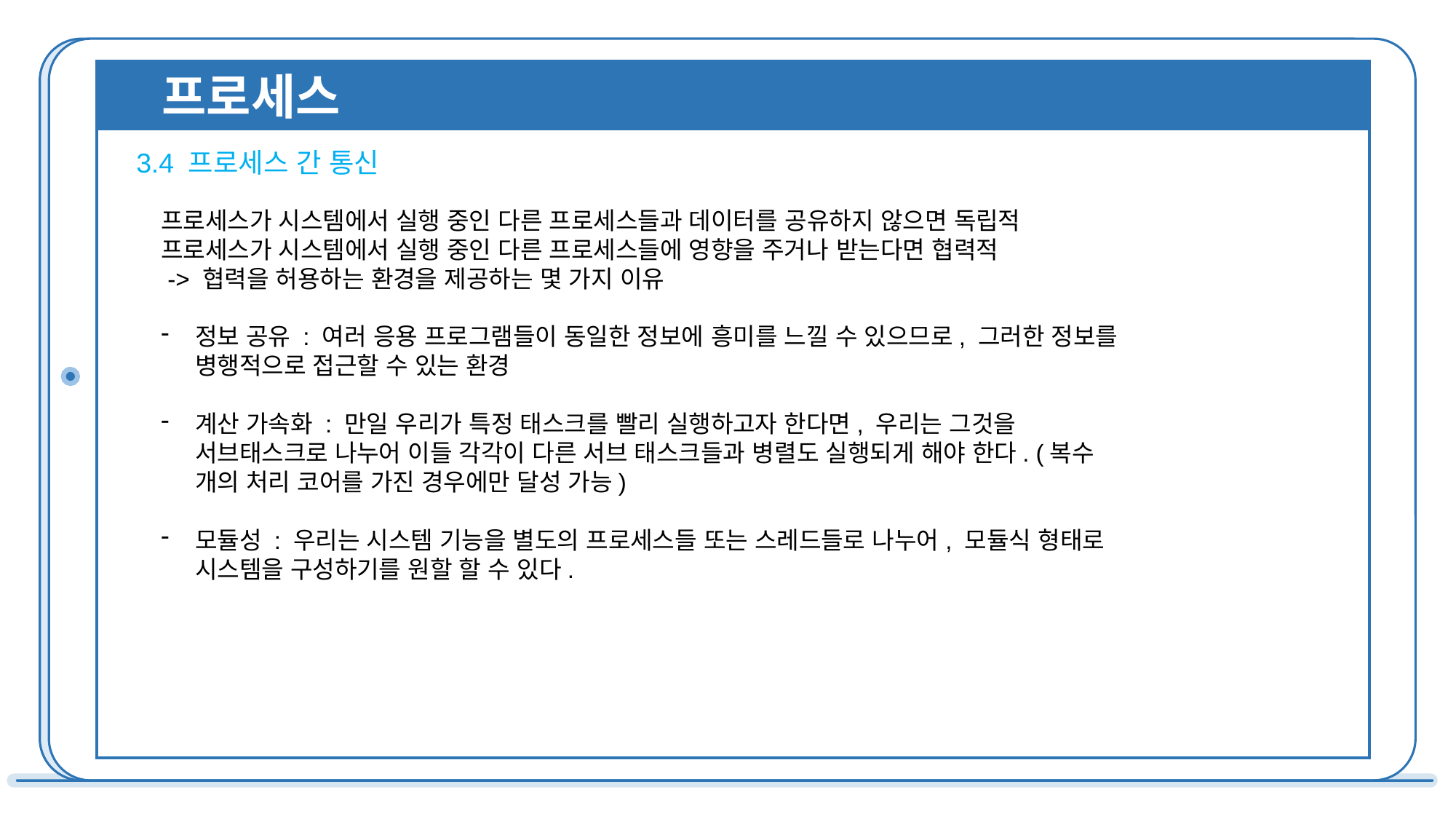

프로세스

3.4 프로세스 간 통신
프로세스가 시스템에서 실행 중인 다른 프로세스들과 데이터를 공유하지 않으면 독립적
프로세스가 시스템에서 실행 중인 다른 프로세스들에 영향을 주거나 받는다면 협력적
 -> 협력을 허용하는 환경을 제공하는 몇 가지 이유

정보 공유 : 여러 응용 프로그램들이 동일한 정보에 흥미를 느낄 수 있으므로, 그러한 정보를 병행적으로 접근할 수 있는 환경

계산 가속화 : 만일 우리가 특정 태스크를 빨리 실행하고자 한다면, 우리는 그것을 서브태스크로 나누어 이들 각각이 다른 서브 태스크들과 병렬도 실행되게 해야 한다. (복수 개의 처리 코어를 가진 경우에만 달성 가능)

모듈성 : 우리는 시스템 기능을 별도의 프로세스들 또는 스레드들로 나누어, 모듈식 형태로 시스템을 구성하기를 원할 할 수 있다.